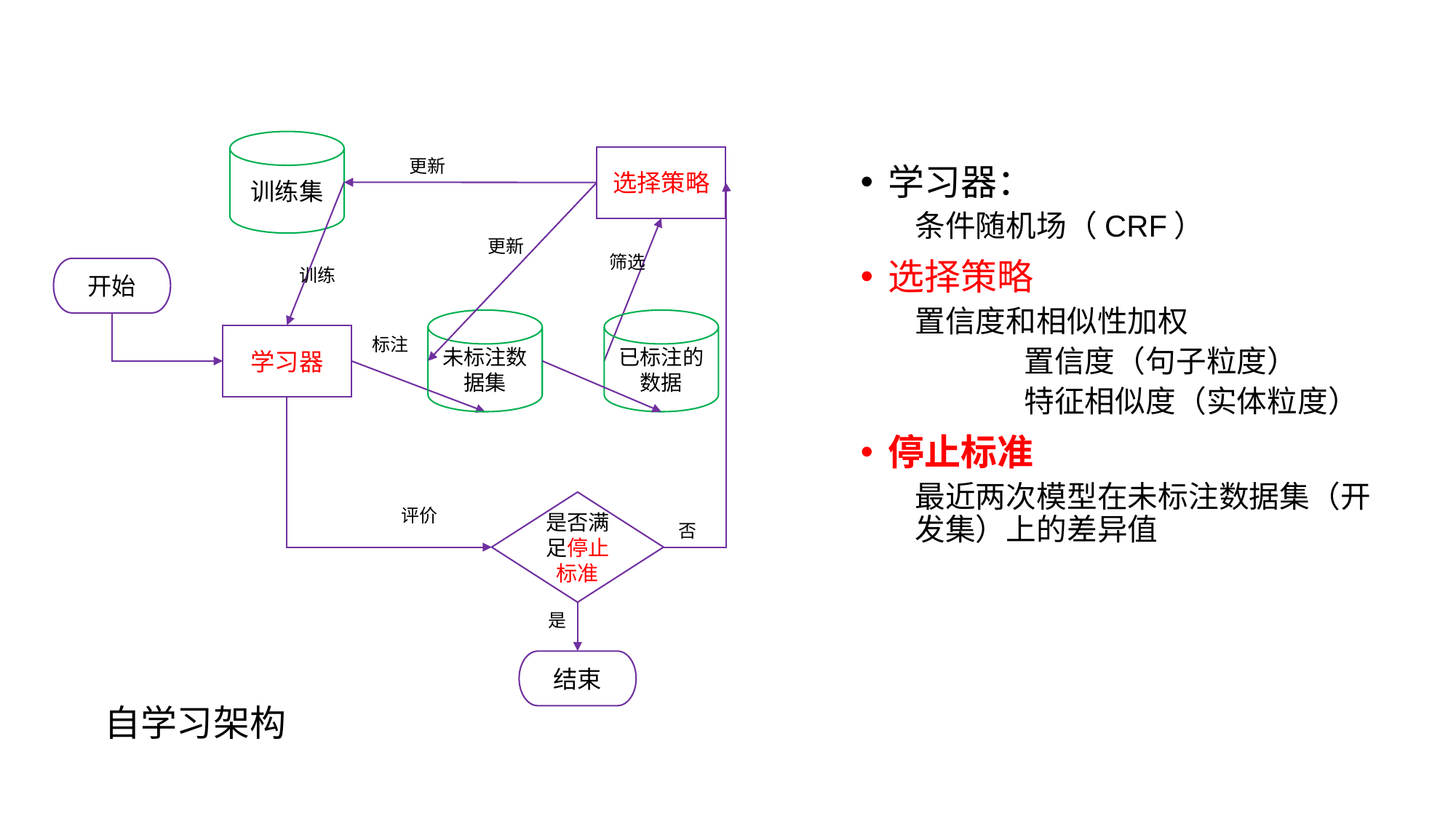

训练集
选择策略
更新
学习器：
条件随机场（CRF）
选择策略
置信度和相似性加权
	置信度（句子粒度）
	特征相似度（实体粒度）
停止标准
最近两次模型在未标注数据集（开发集）上的差异值

更新
筛选
开始
训练
已标注的数据
未标注数据集
学习器
标注
是否满足停止标准
评价
否
是
结束
自学习架构